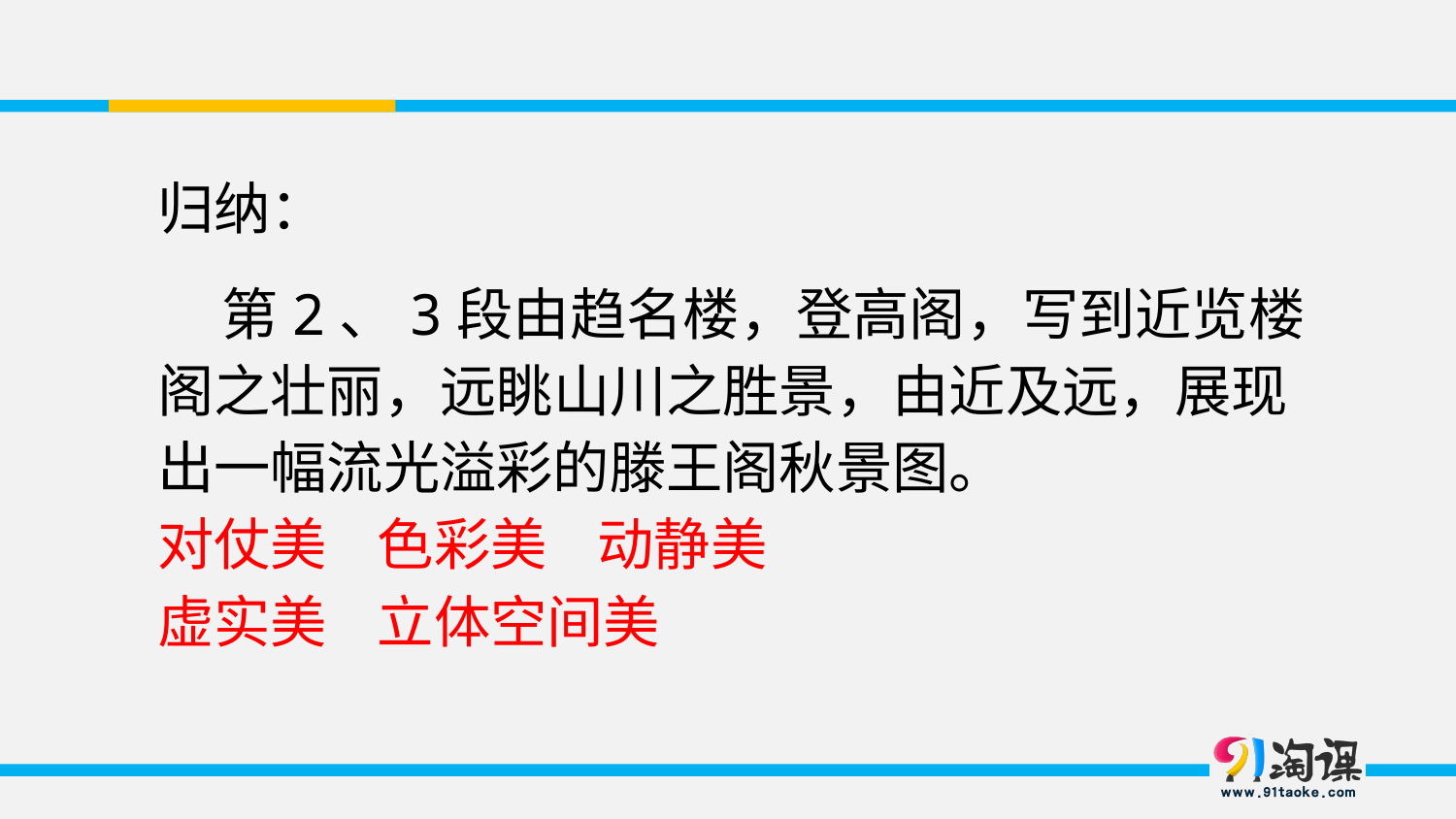

归纳：
    第2、3段由趋名楼，登高阁，写到近览楼阁之壮丽，远眺山川之胜景，由近及远，展现出一幅流光溢彩的滕王阁秋景图。
对仗美    色彩美    动静美
虚实美    立体空间美